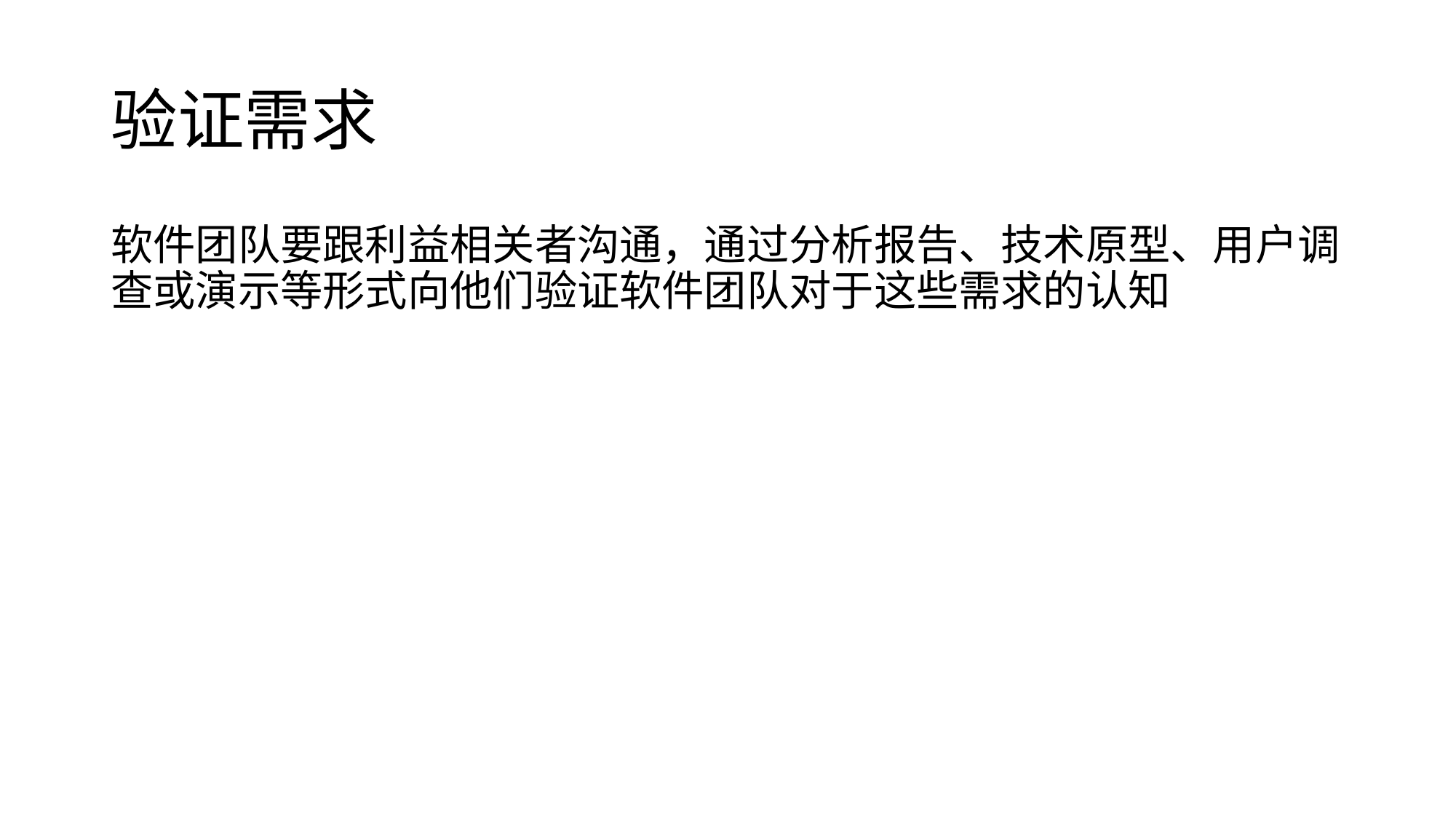

# 验证需求
软件团队要跟利益相关者沟通，通过分析报告、技术原型、用户调查或演示等形式向他们验证软件团队对于这些需求的认知